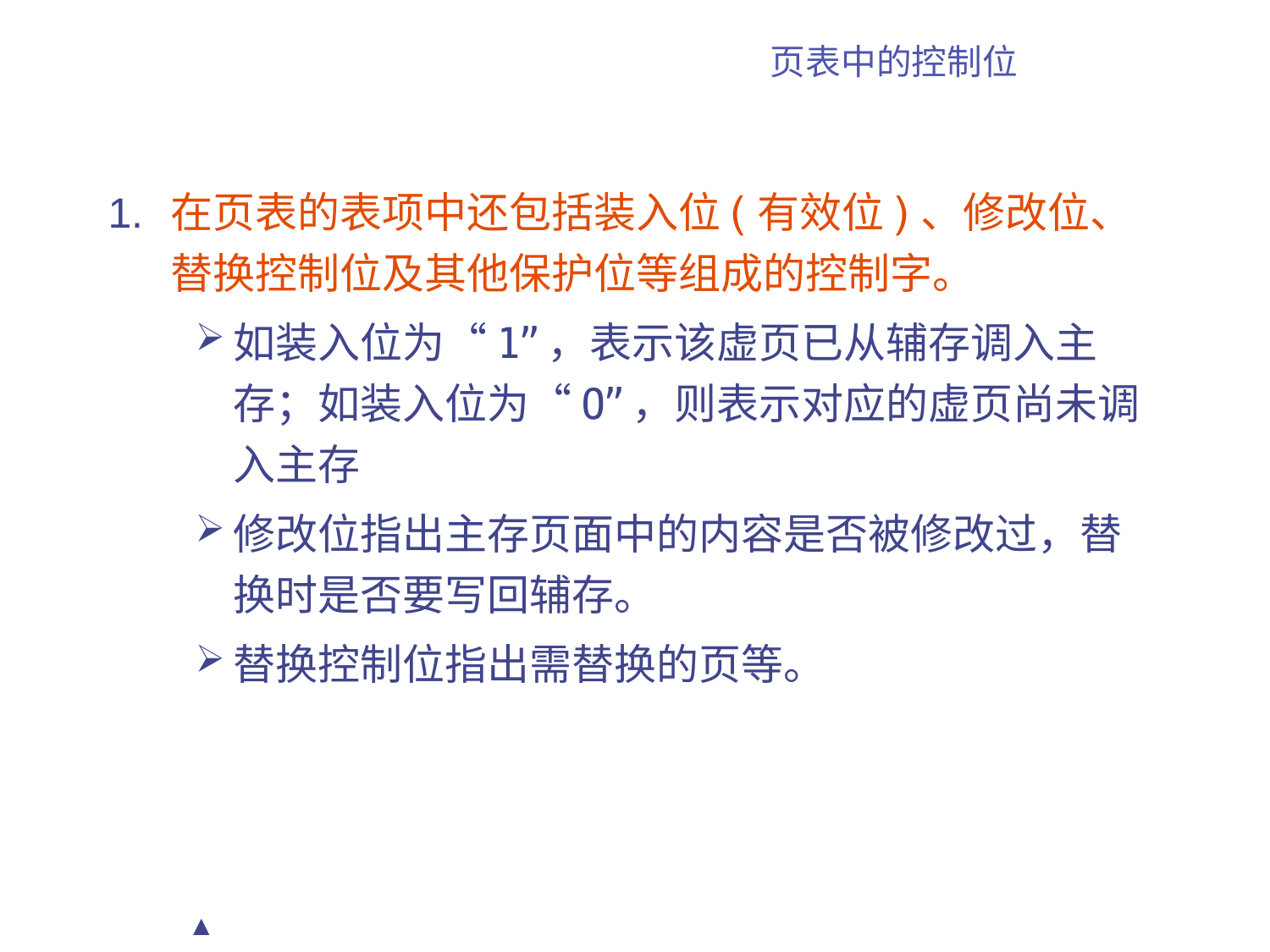

# 页表中的控制位
在页表的表项中还包括装入位(有效位)、修改位、替换控制位及其他保护位等组成的控制字。
如装入位为“1”，表示该虚页已从辅存调入主存；如装入位为“0”，则表示对应的虚页尚未调入主存
修改位指出主存页面中的内容是否被修改过，替换时是否要写回辅存。
替换控制位指出需替换的页等。